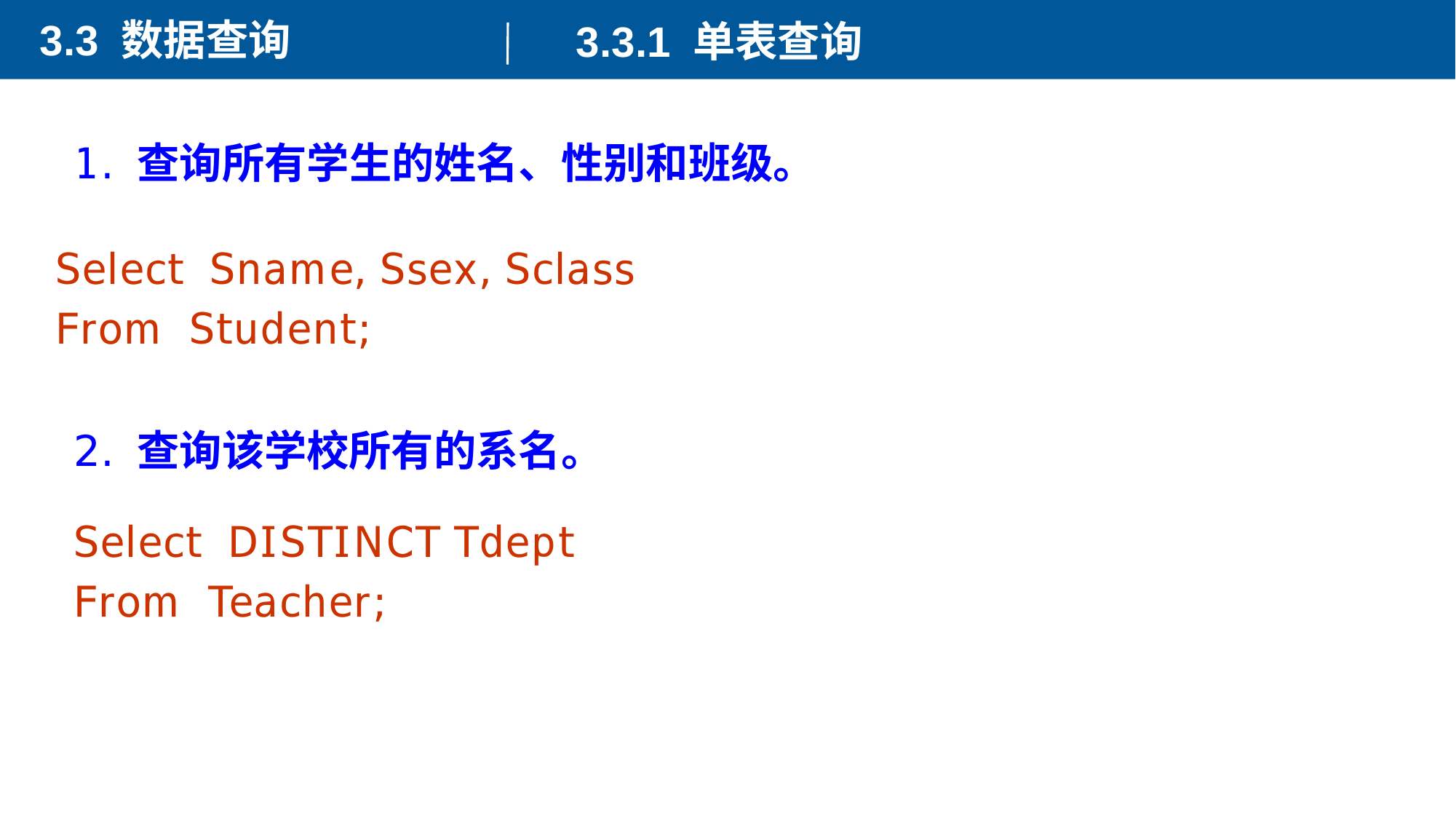

3.3 数据查询
3.3.1 单表查询
1. 查询所有学生的姓名、性别和班级。
Select  Sname, Ssex, Sclass
From  Student;
2. 查询该学校所有的系名。
Select  DISTINCT Tdept
From  Teacher;